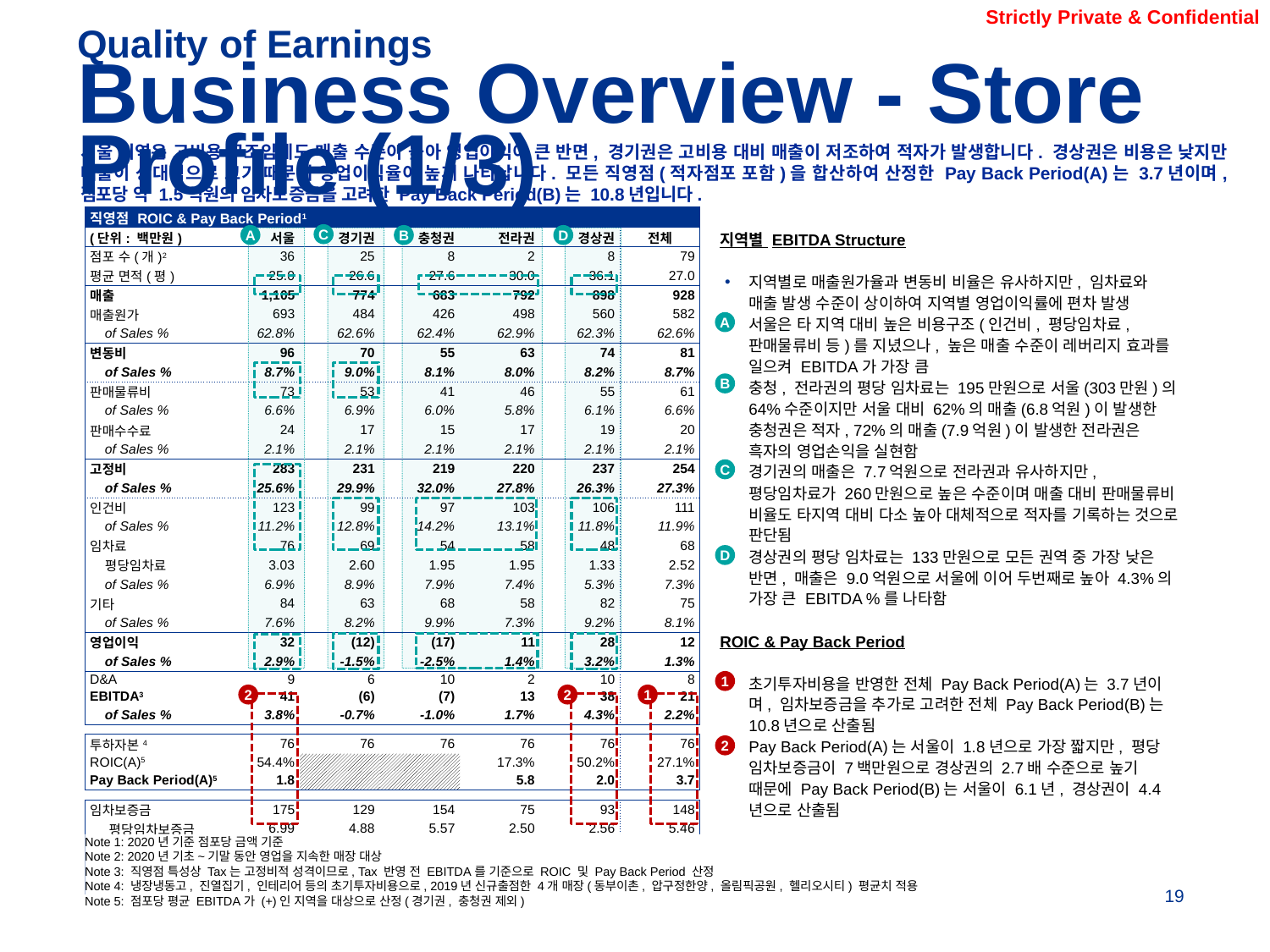

Quality of Earnings
Business Overview - Store Profile (1/3)
서울 지역은 고비용 구조임에도 매출 수준이 높아 영업이익이 큰 반면, 경기권은 고비용 대비 매출이 저조하여 적자가 발생합니다. 경상권은 비용은 낮지만 매출이 상대적으로 크기 때문에 영업이익율이 높게 나타납니다. 모든 직영점(적자점포 포함)을 합산하여 산정한 Pay Back Period(A)는 3.7년이며, 점포당 약 1.5억원의 임차보증금을 고려한 Pay Back Period(B)는 10.8년입니다.
| 직영점 ROIC & Pay Back Period1 |  |  |  |  |  |  |  |
| --- | --- | --- | --- | --- | --- | --- | --- |
| (단위: 백만원) |  | 서울 | 경기권 | 충청권 | 전라권 | 경상권 | 전체 |
| 점포 수(개)2 |  | 36 | 25 | 8 | 2 | 8 | 79 |
| 평균 면적(평) |  | 25.0 | 26.6 | 27.6 | 30.0 | 36.1 | 27.0 |
| 매출 |  | 1,105 | 774 | 683 | 792 | 898 | 928 |
| 매출원가 |  | 693 | 484 | 426 | 498 | 560 | 582 |
|  | of Sales % | 62.8% | 62.6% | 62.4% | 62.9% | 62.3% | 62.6% |
| 변동비 |  | 96 | 70 | 55 | 63 | 74 | 81 |
|  | of Sales % | 8.7% | 9.0% | 8.1% | 8.0% | 8.2% | 8.7% |
| 판매물류비 |  | 73 | 53 | 41 | 46 | 55 | 61 |
|  | of Sales % | 6.6% | 6.9% | 6.0% | 5.8% | 6.1% | 6.6% |
| 판매수수료 |  | 24 | 17 | 15 | 17 | 19 | 20 |
|  | of Sales % | 2.1% | 2.1% | 2.1% | 2.1% | 2.1% | 2.1% |
| 고정비 |  | 283 | 231 | 219 | 220 | 237 | 254 |
|  | of Sales % | 25.6% | 29.9% | 32.0% | 27.8% | 26.3% | 27.3% |
| 인건비 |  | 123 | 99 | 97 | 103 | 106 | 111 |
|  | of Sales % | 11.2% | 12.8% | 14.2% | 13.1% | 11.8% | 11.9% |
| 임차료 |  | 76 | 69 | 54 | 58 | 48 | 68 |
|  | 평당임차료 | 3.03 | 2.60 | 1.95 | 1.95 | 1.33 | 2.52 |
|  | of Sales % | 6.9% | 8.9% | 7.9% | 7.4% | 5.3% | 7.3% |
| 기타 |  | 84 | 63 | 68 | 58 | 82 | 75 |
|  | of Sales % | 7.6% | 8.2% | 9.9% | 7.3% | 9.2% | 8.1% |
| 영업이익 |  | 32 | (12) | (17) | 11 | 28 | 12 |
|  | of Sales % | 2.9% | -1.5% | -2.5% | 1.4% | 3.2% | 1.3% |
| D&A |  | 9 | 6 | 10 | 2 | 10 | 8 |
| EBITDA3 |  | 41 | (6) | (7) | 13 | 38 | 21 |
|  | of Sales % | 3.8% | -0.7% | -1.0% | 1.7% | 4.3% | 2.2% |
|  |  |  |  |  |  |  |  |
| 투하자본4 |  | 76 | 76 | 76 | 76 | 76 | 76 |
| ROIC(A)5 |  | 54.4% |  |  | 17.3% | 50.2% | 27.1% |
| Pay Back Period(A)5 |  | 1.8 |  |  | 5.8 | 2.0 | 3.7 |
|  |  |  |  |  |  |  |  |
| 임차보증금 |  | 175 | 129 | 154 | 75 | 93 | 148 |
| 평당임차보증금 |  | 6.99 | 4.88 | 5.57 | 2.50 | 2.56 | 5.46 |
| 투하자본4 |  | 76 | 76 | 76 | 76 | 76 | 76 |
| ROIC(B) 5 |  | 17% |  |  | 9% | 23% | 9% |
| Pay Back Period(B)5 |  | 6.1 |  |  | 11.4 | 4.4 | 10.8 |
지역별 EBITDA Structure

지역별로 매출원가율과 변동비 비율은 유사하지만, 임차료와 매출 발생 수준이 상이하여 지역별 영업이익률에 편차 발생
서울은 타 지역 대비 높은 비용구조(인건비, 평당임차료, 판매물류비 등)를 지녔으나, 높은 매출 수준이 레버리지 효과를 일으켜 EBITDA가 가장 큼
충청, 전라권의 평당 임차료는 195만원으로 서울(303만원)의 64%수준이지만 서울 대비 62%의 매출(6.8억원)이 발생한 충청권은 적자, 72%의 매출(7.9억원)이 발생한 전라권은 흑자의 영업손익을 실현함
경기권의 매출은 7.7억원으로 전라권과 유사하지만, 평당임차료가 260만원으로 높은 수준이며 매출 대비 판매물류비 비율도 타지역 대비 다소 높아 대체적으로 적자를 기록하는 것으로 판단됨
경상권의 평당 임차료는 133만원으로 모든 권역 중 가장 낮은 반면, 매출은 9.0억원으로 서울에 이어 두번째로 높아 4.3%의 가장 큰 EBITDA %를 나타함

ROIC & Pay Back Period

초기투자비용을 반영한 전체 Pay Back Period(A)는 3.7년이며, 임차보증금을 추가로 고려한 전체 Pay Back Period(B)는 10.8년으로 산출됨
Pay Back Period(A)는 서울이 1.8년으로 가장 짧지만, 평당 임차보증금이 7백만원으로 경상권의 2.7배 수준으로 높기 때문에 Pay Back Period(B)는 서울이 6.1년, 경상권이 4.4년으로 산출됨

C
A
B
D

A

B
C

D

1
2
2
1

2
Note 1: 2020년 기준 점포당 금액 기준
Note 2: 2020년 기초~기말 동안 영업을 지속한 매장 대상
Note 3: 직영점 특성상 Tax는 고정비적 성격이므로, Tax 반영 전 EBITDA를 기준으로 ROIC 및 Pay Back Period 산정
Note 4: 냉장냉동고, 진열집기, 인테리어 등의 초기투자비용으로, 2019년 신규출점한 4개 매장(동부이촌, 압구정한양, 올림픽공원, 헬리오시티) 평균치 적용
Note 5: 점포당 평균 EBITDA가 (+)인 지역을 대상으로 산정(경기권, 충청권 제외)